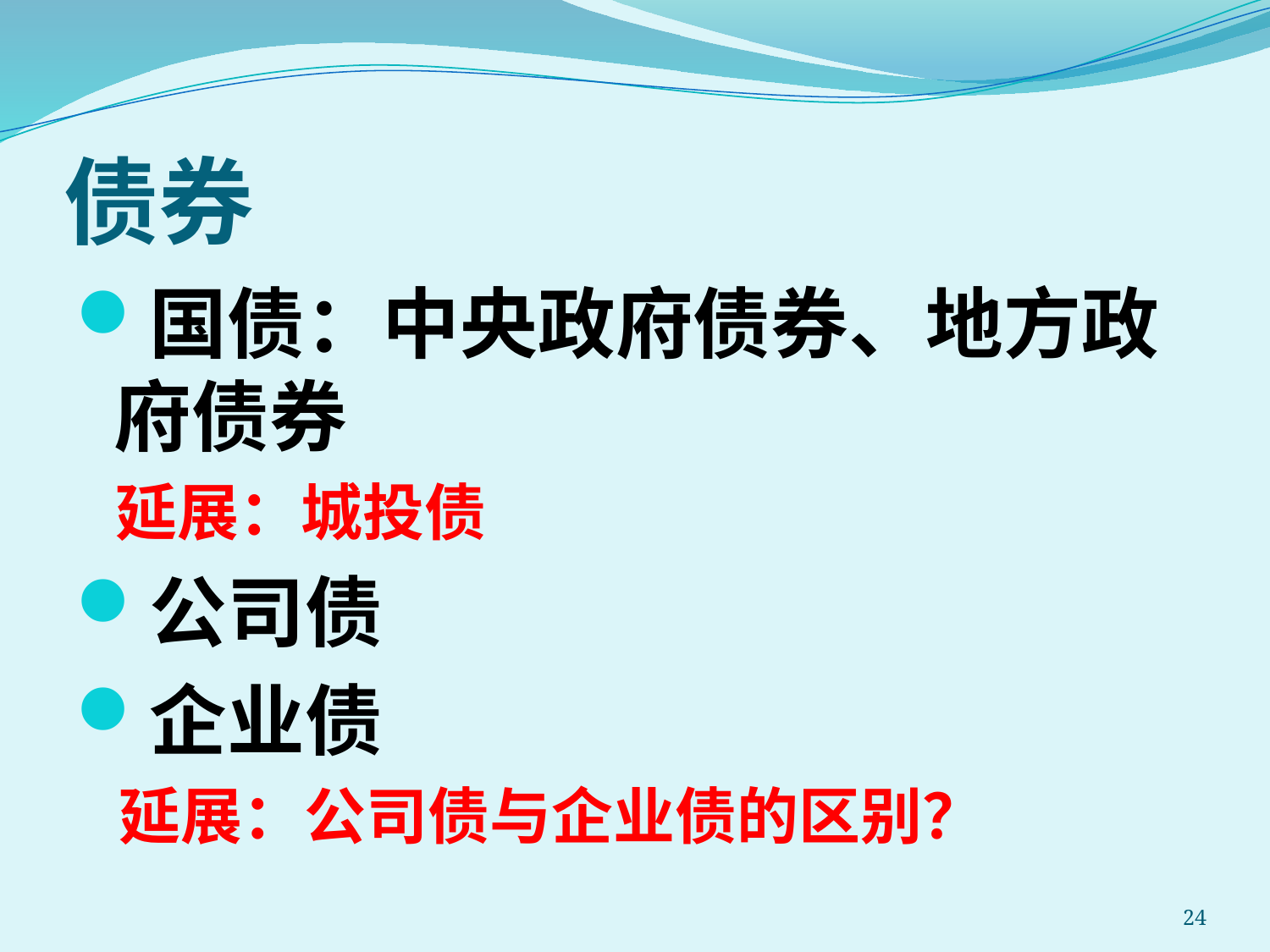

# 债券
国债：中央政府债券、地方政府债券
  延展：城投债
公司债
企业债
  延展：公司债与企业债的区别？
24